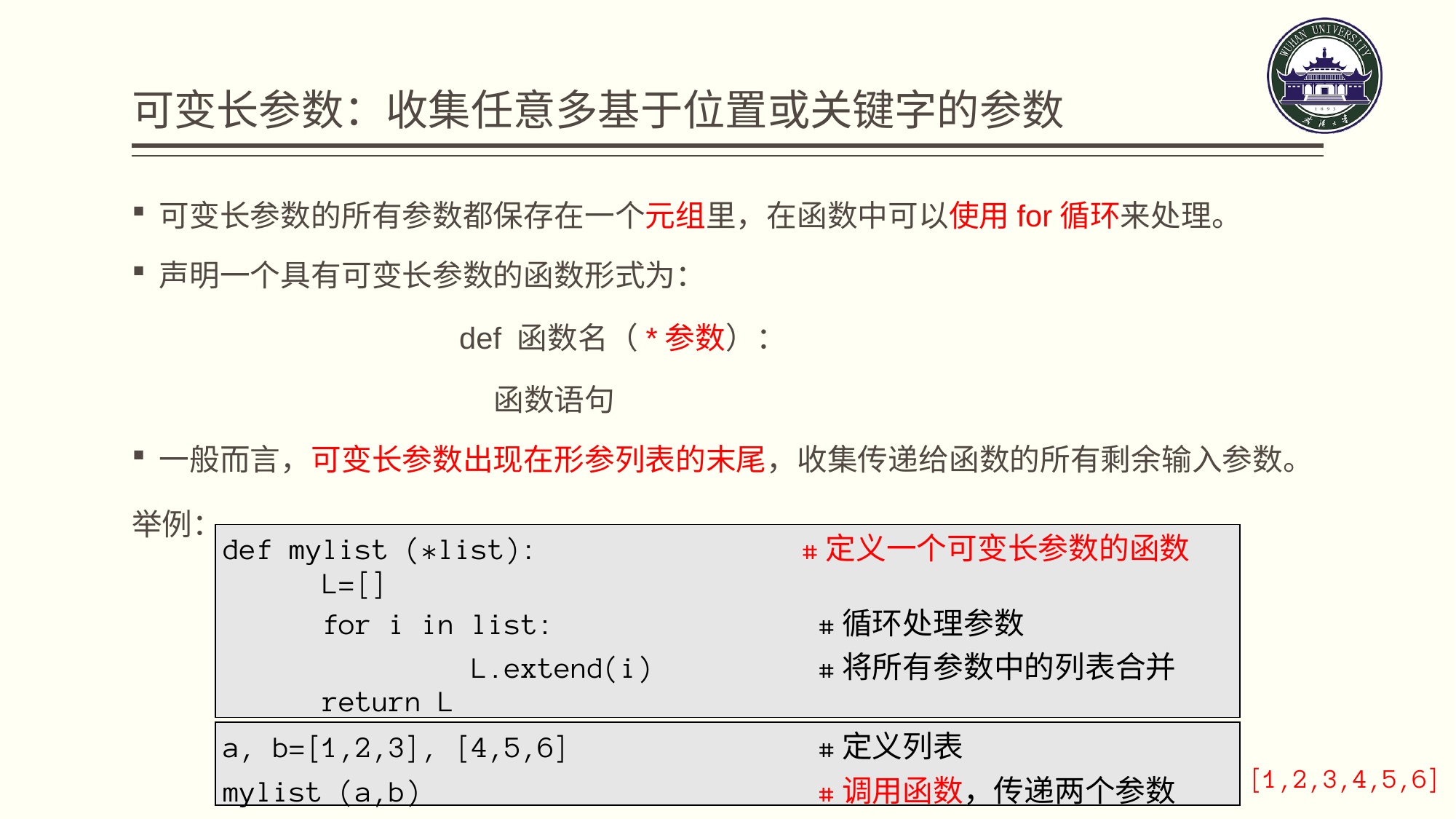

# 可变长参数：收集任意多基于位置或关键字的参数
可变长参数的所有参数都保存在一个元组里，在函数中可以使用for循环来处理。
声明一个具有可变长参数的函数形式为：
def 函数名（*参数）：
    函数语句
一般而言，可变长参数出现在形参列表的末尾，收集传递给函数的所有剩余输入参数。
举例：

| def mylist (\*list): #定义一个可变长参数的函数 L=[] for i in list: #循环处理参数 L.extend(i) #将所有参数中的列表合并 return L |
| --- |
| a, b=[1,2,3], [4,5,6] #定义列表 mylist (a,b) #调用函数，传递两个参数 |
| --- |
[1,2,3,4,5,6]